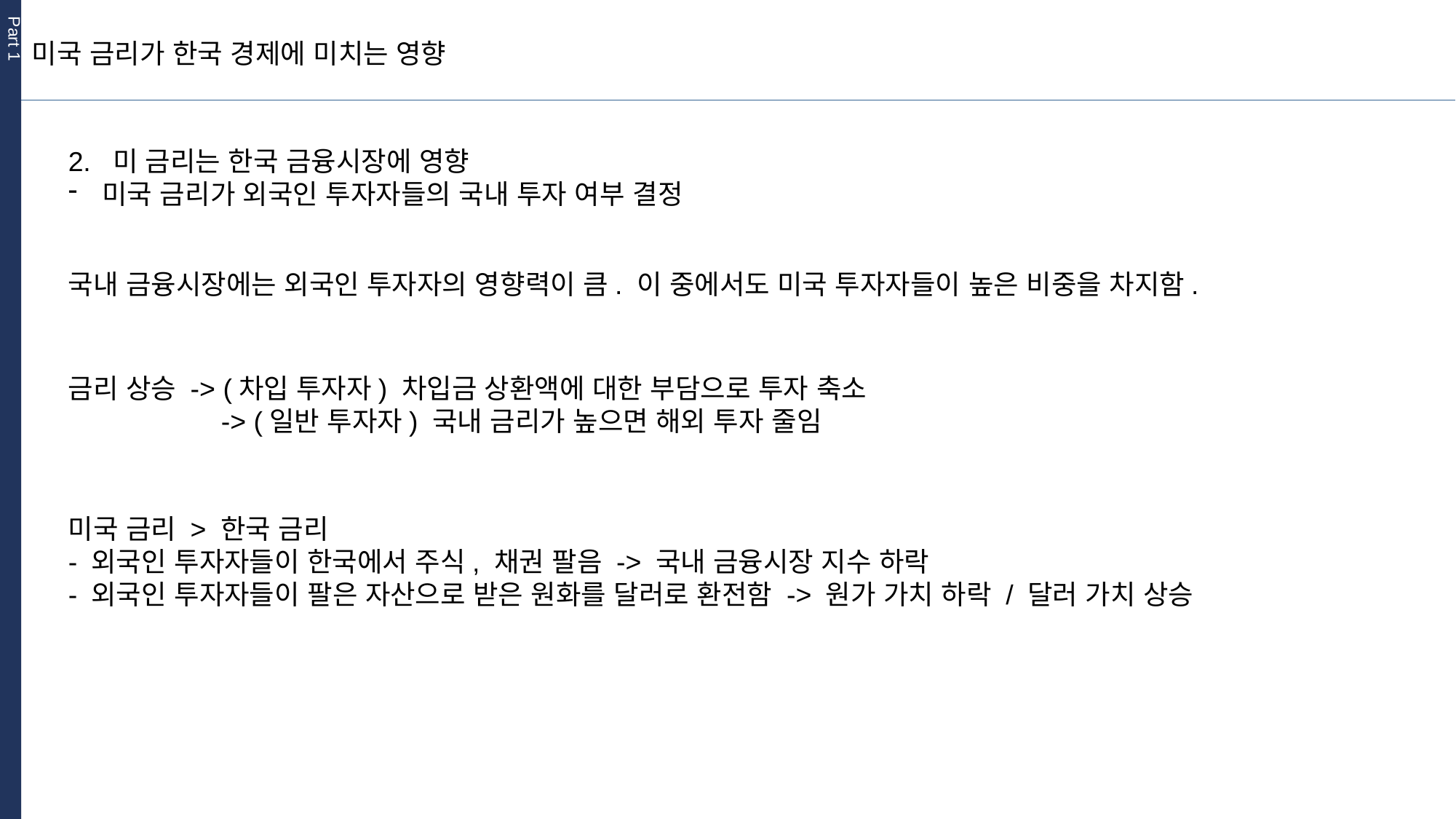

Part 1
미국 금리가 한국 경제에 미치는 영향
2.  미 금리는 한국 금융시장에 영향
미국 금리가 외국인 투자자들의 국내 투자 여부 결정

국내 금융시장에는 외국인 투자자의 영향력이 큼. 이 중에서도 미국 투자자들이 높은 비중을 차지함.
금리 상승 -> (차입 투자자) 차입금 상환액에 대한 부담으로 투자 축소
                    -> (일반 투자자) 국내 금리가 높으면 해외 투자 줄임
미국 금리 > 한국 금리
- 외국인 투자자들이 한국에서 주식, 채권 팔음 -> 국내 금융시장 지수 하락
- 외국인 투자자들이 팔은 자산으로 받은 원화를 달러로 환전함 -> 원가 가치 하락 / 달러 가치 상승